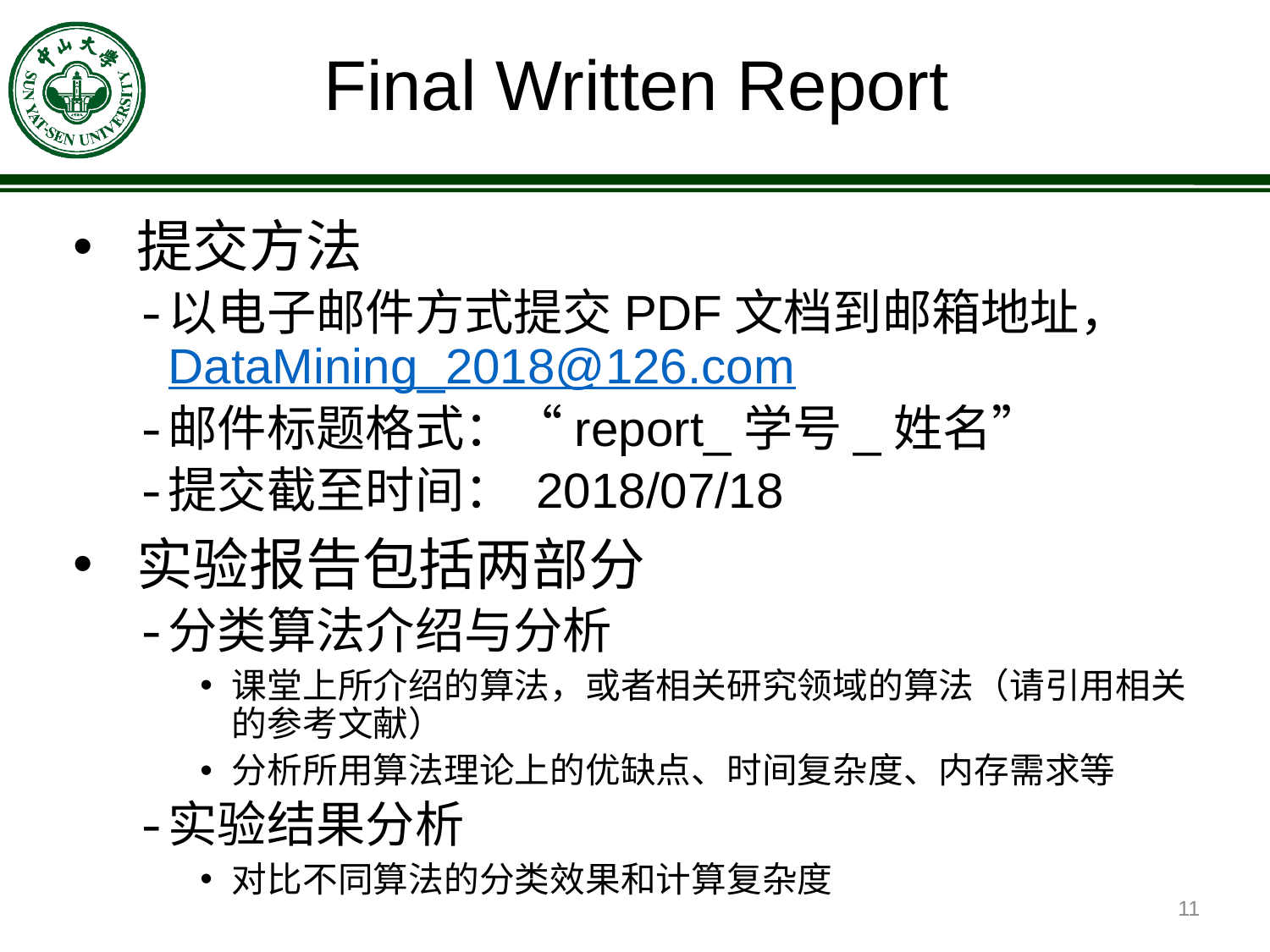

# Final Written Report
提交方法
以电子邮件方式提交PDF文档到邮箱地址，DataMining_2018@126.com
邮件标题格式：“report_学号_姓名”
提交截至时间： 2018/07/18
实验报告包括两部分
分类算法介绍与分析
课堂上所介绍的算法，或者相关研究领域的算法（请引用相关的参考文献）
分析所用算法理论上的优缺点、时间复杂度、内存需求等
实验结果分析
对比不同算法的分类效果和计算复杂度

11